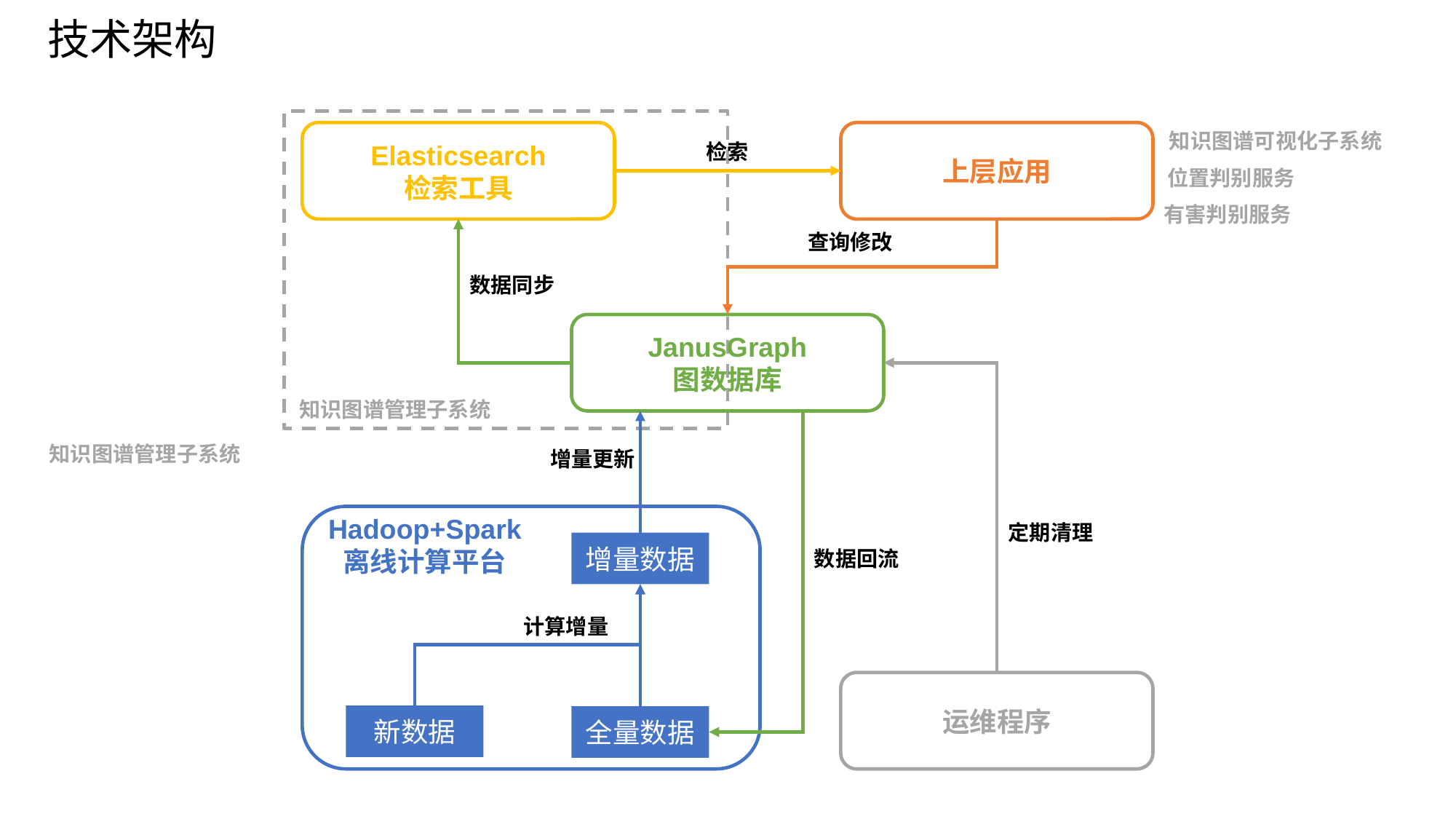

# 技术架构

Elasticsearch
检索工具
上层应用
知识图谱可视化子系统
检索
位置判别服务
有害判别服务
查询修改
数据同步
JanusGraph
图数据库
知识图谱管理子系统
知识图谱管理子系统
增量更新

Hadoop+Spark
离线计算平台
定期清理
增量数据
数据回流
计算增量
运维程序
新数据
全量数据